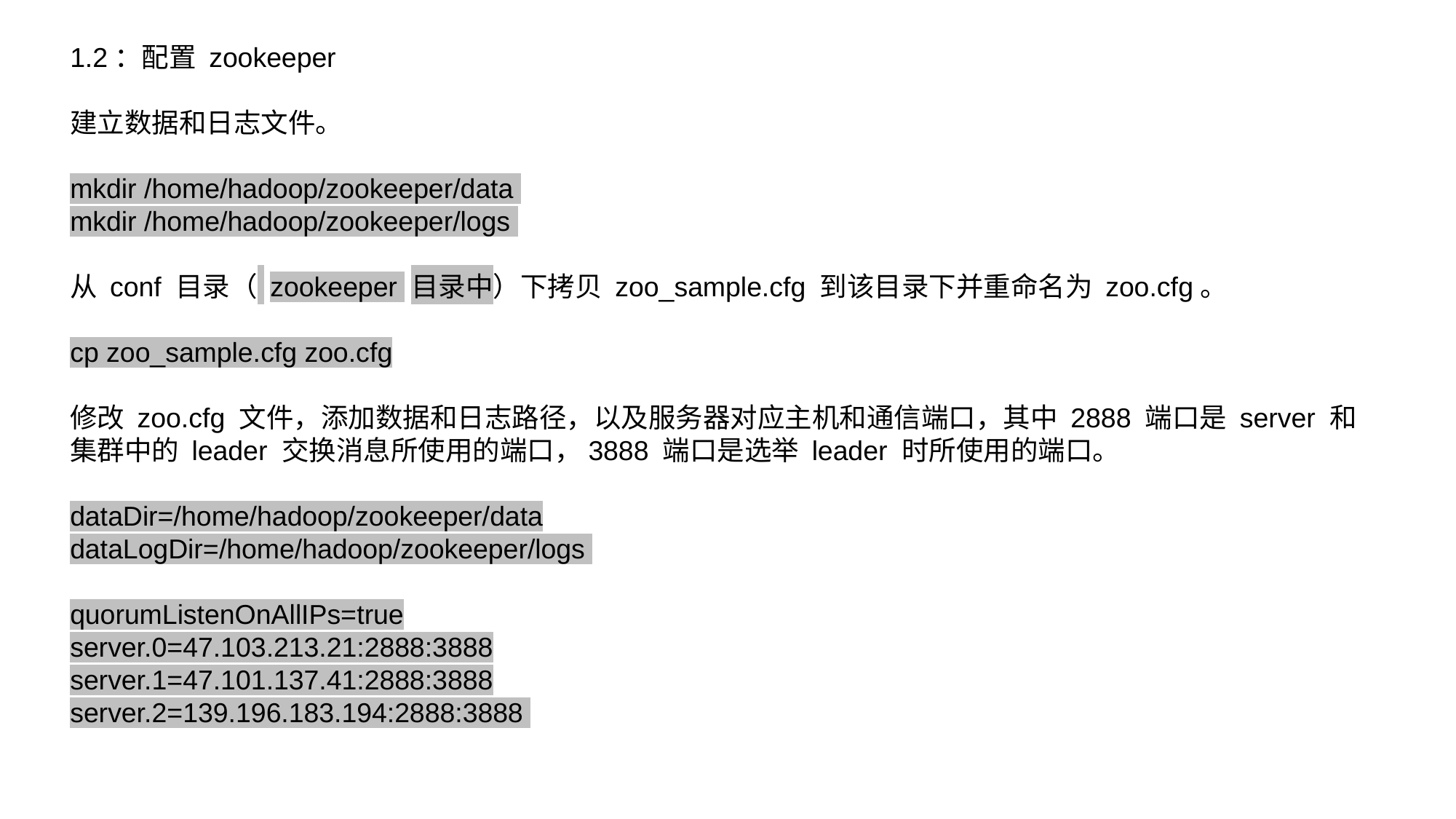

1.2：配置 zookeeper

建⽴数据和⽇志⽂件。

mkdir /home/hadoop/zookeeper/data
mkdir /home/hadoop/zookeeper/logs

从 conf ⽬录（ zookeeper 目录中）下拷贝 zoo_sample.cfg 到该⽬录下并重命名为 zoo.cfg。

cp zoo_sample.cfg zoo.cfg

修改 zoo.cfg ⽂件，添加数据和日志路径，以及服务器对应主机和通信端口，其中 2888 端口是 server 和集群中的 leader 交换消息所使⽤的端口，3888 端口是选举 leader 时所使⽤的端口。

dataDir=/home/hadoop/zookeeper/data
dataLogDir=/home/hadoop/zookeeper/logs

quorumListenOnAllIPs=true
server.0=47.103.213.21:2888:3888
server.1=47.101.137.41:2888:3888
server.2=139.196.183.194:2888:3888